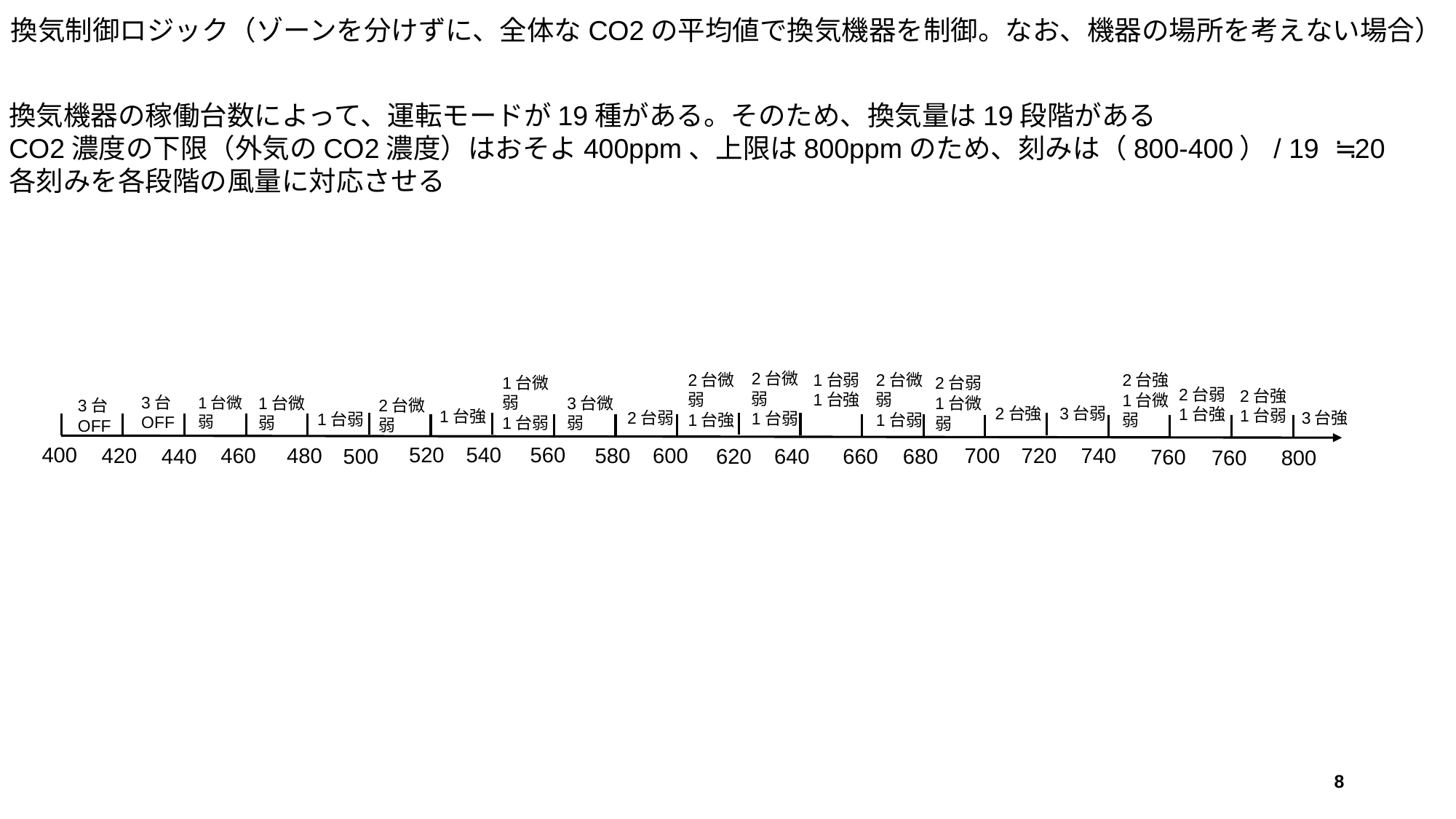

換気制御ロジック（ゾーンを分けずに、全体なCO2の平均値で換気機器を制御。なお、機器の場所を考えない場合）
換気機器の稼働台数によって、運転モードが19種がある。そのため、換気量は19段階がある
CO2濃度の下限（外気のCO2濃度）はおそよ400ppm、上限は800ppmのため、刻みは（800-400）/ 19  ≒20
各刻みを各段階の風量に対応させる
2台微弱
1台弱

2台微弱
1台強

1台弱
1台強

2台微弱
1台弱

2台強
1台微弱
1台微弱
1台弱

2台弱
1台微弱

2台弱
1台強
2台強
1台弱
3台OFF

1台微弱

1台微弱

3台微弱

2台微弱

3台OFF

2台強

3台弱

1台強

2台弱
3台強
1台弱

520
400
540
560
420
460
580
700
720
740
480
600
440
500
660
680
620
640
760
800
760
8